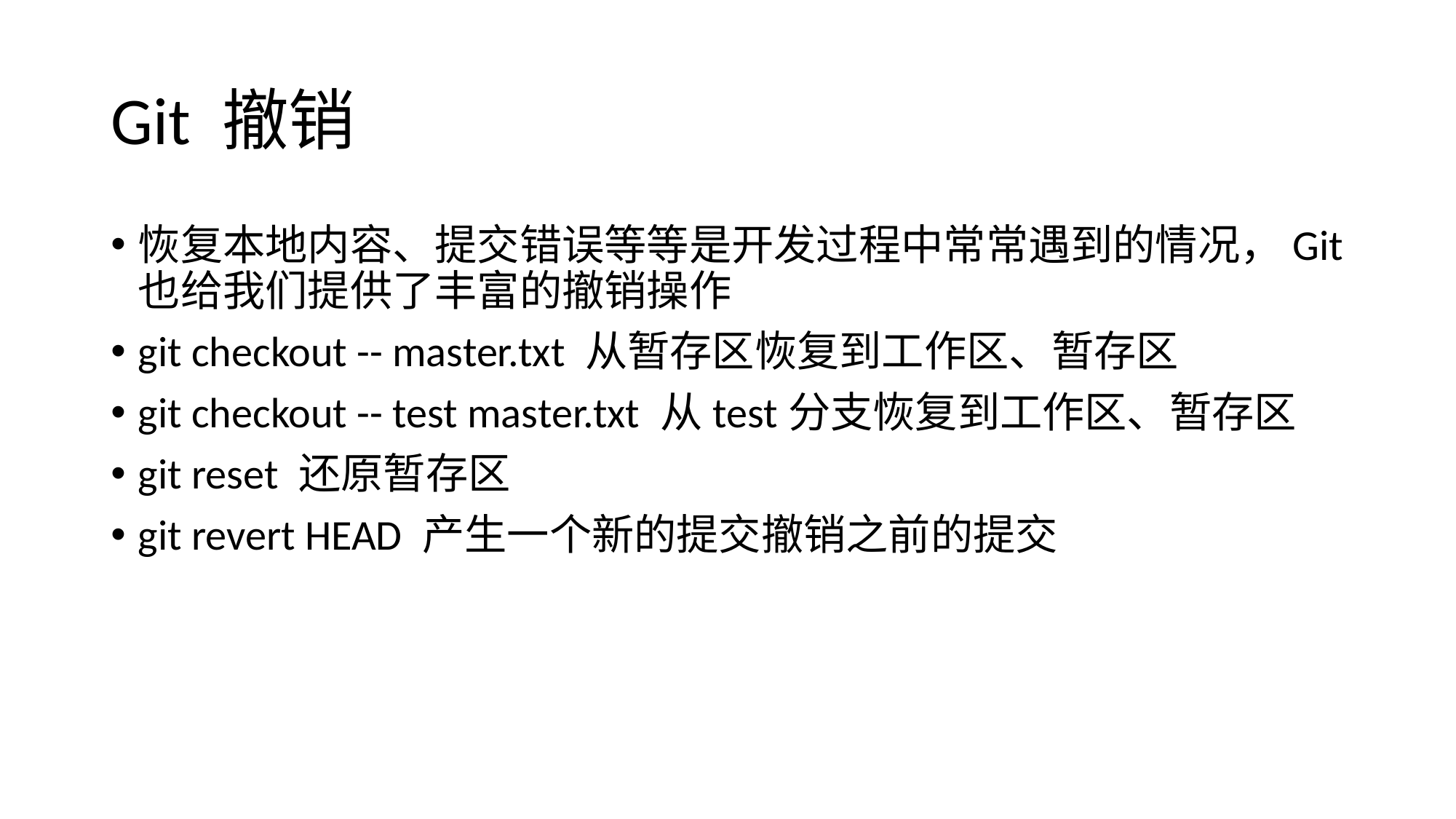

# Git 撤销
恢复本地内容、提交错误等等是开发过程中常常遇到的情况，Git也给我们提供了丰富的撤销操作
git checkout -- master.txt 从暂存区恢复到工作区、暂存区
git checkout -- test master.txt 从test分支恢复到工作区、暂存区
git reset 还原暂存区
git revert HEAD 产生一个新的提交撤销之前的提交